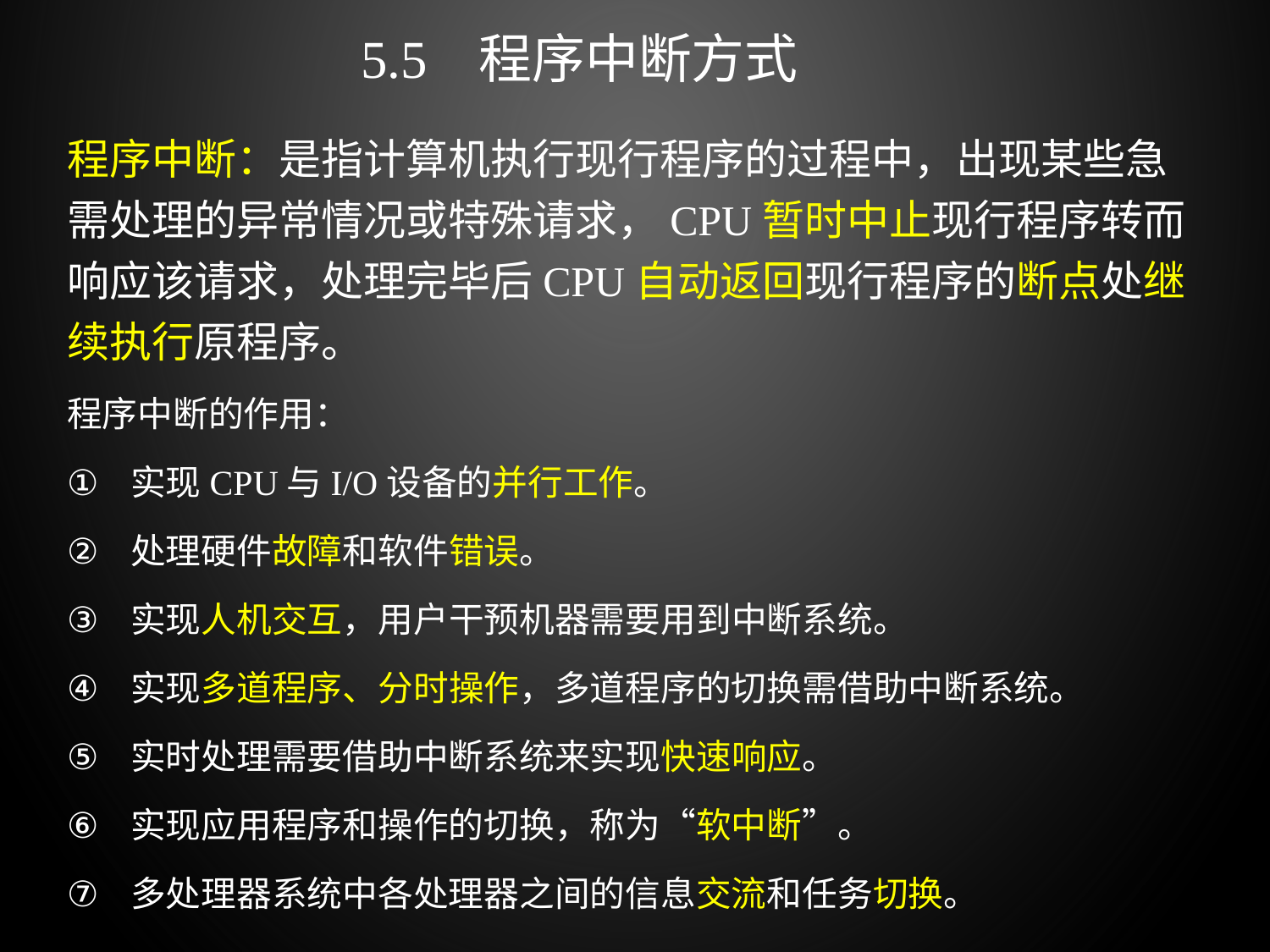

5.5   程序中断方式
程序中断：是指计算机执行现行程序的过程中，出现某些急需处理的异常情况或特殊请求，CPU暂时中止现行程序转而响应该请求，处理完毕后CPU自动返回现行程序的断点处继续执行原程序。
程序中断的作用：
实现CPU与I/O设备的并行工作。
处理硬件故障和软件错误。
实现人机交互，用户干预机器需要用到中断系统。
实现多道程序、分时操作，多道程序的切换需借助中断系统。
实时处理需要借助中断系统来实现快速响应。
实现应用程序和操作的切换，称为“软中断”。
多处理器系统中各处理器之间的信息交流和任务切换。